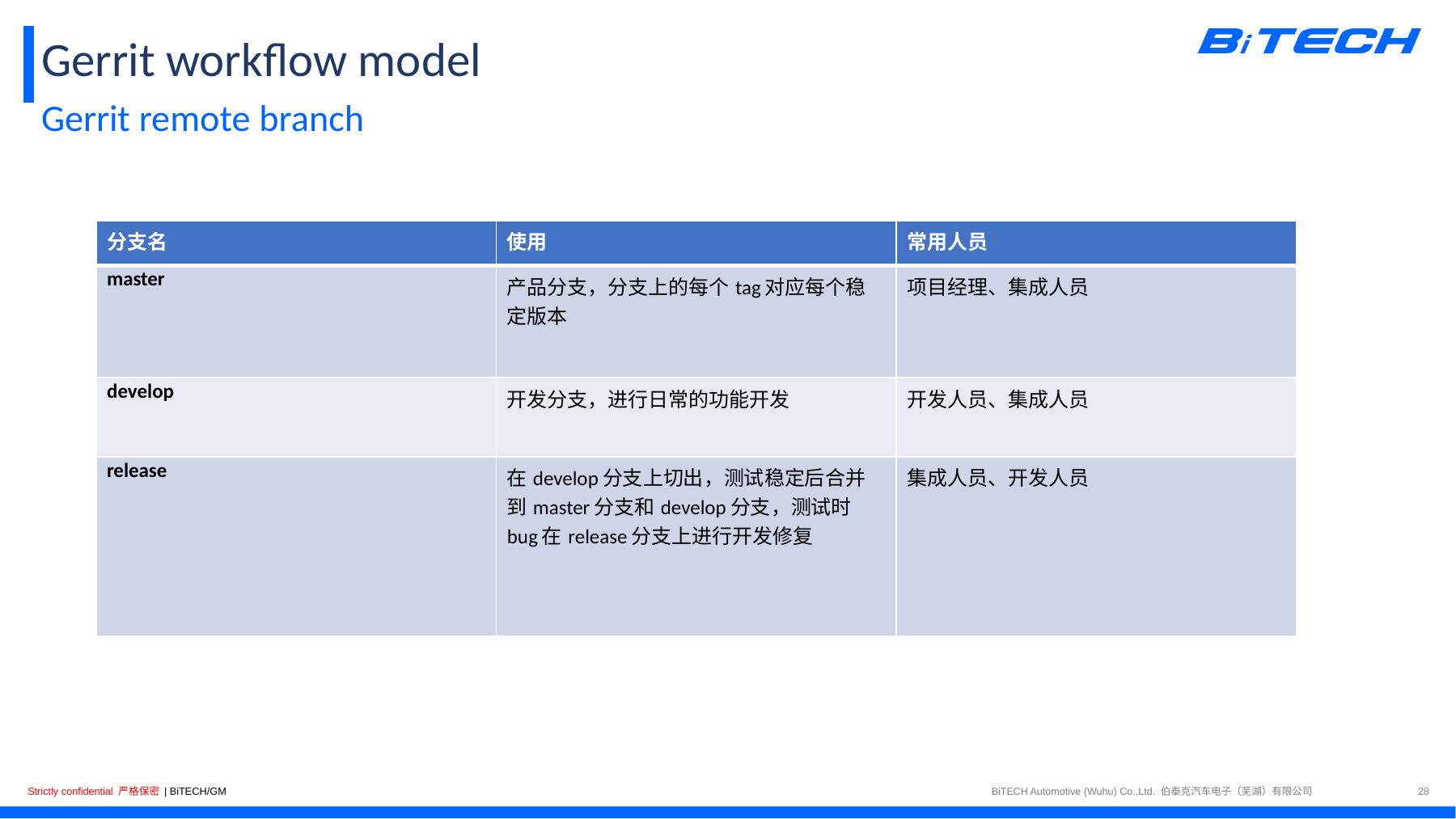

# Gerrit workflow model
Gerrit remote branch

| 分支名 | 使用 | 常用人员 |
| --- | --- | --- |
| master | 产品分支，分支上的每个tag对应每个稳定版本 | 项目经理、集成人员 |
| develop | 开发分支，进行日常的功能开发 | 开发人员、集成人员 |
| release | 在develop分支上切出，测试稳定后合并到master分支和develop分支，测试时bug在release分支上进行开发修复 | 集成人员、开发人员 |
28